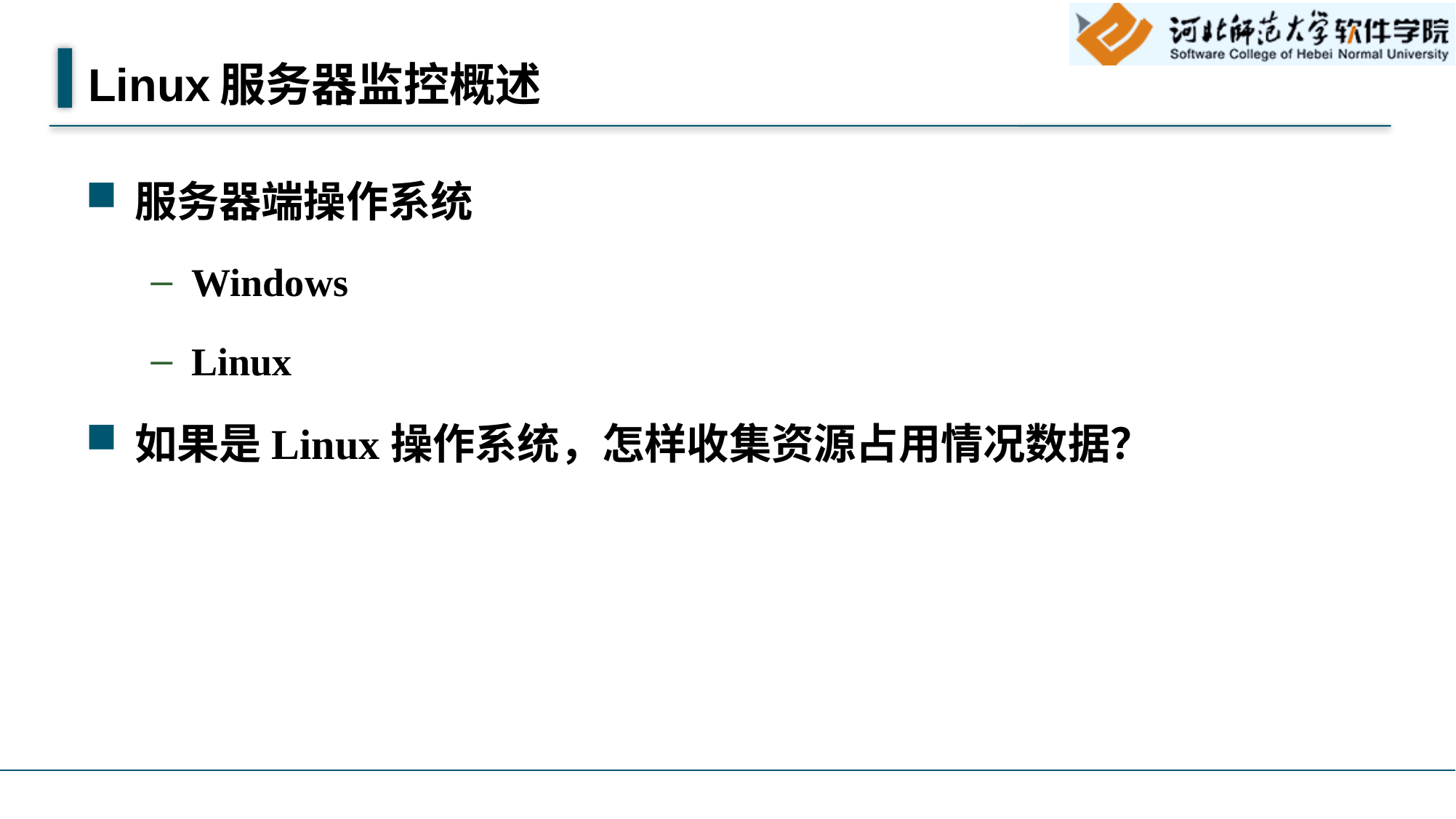

# Linux服务器监控概述
服务器端操作系统
Windows
Linux
如果是Linux操作系统，怎样收集资源占用情况数据？